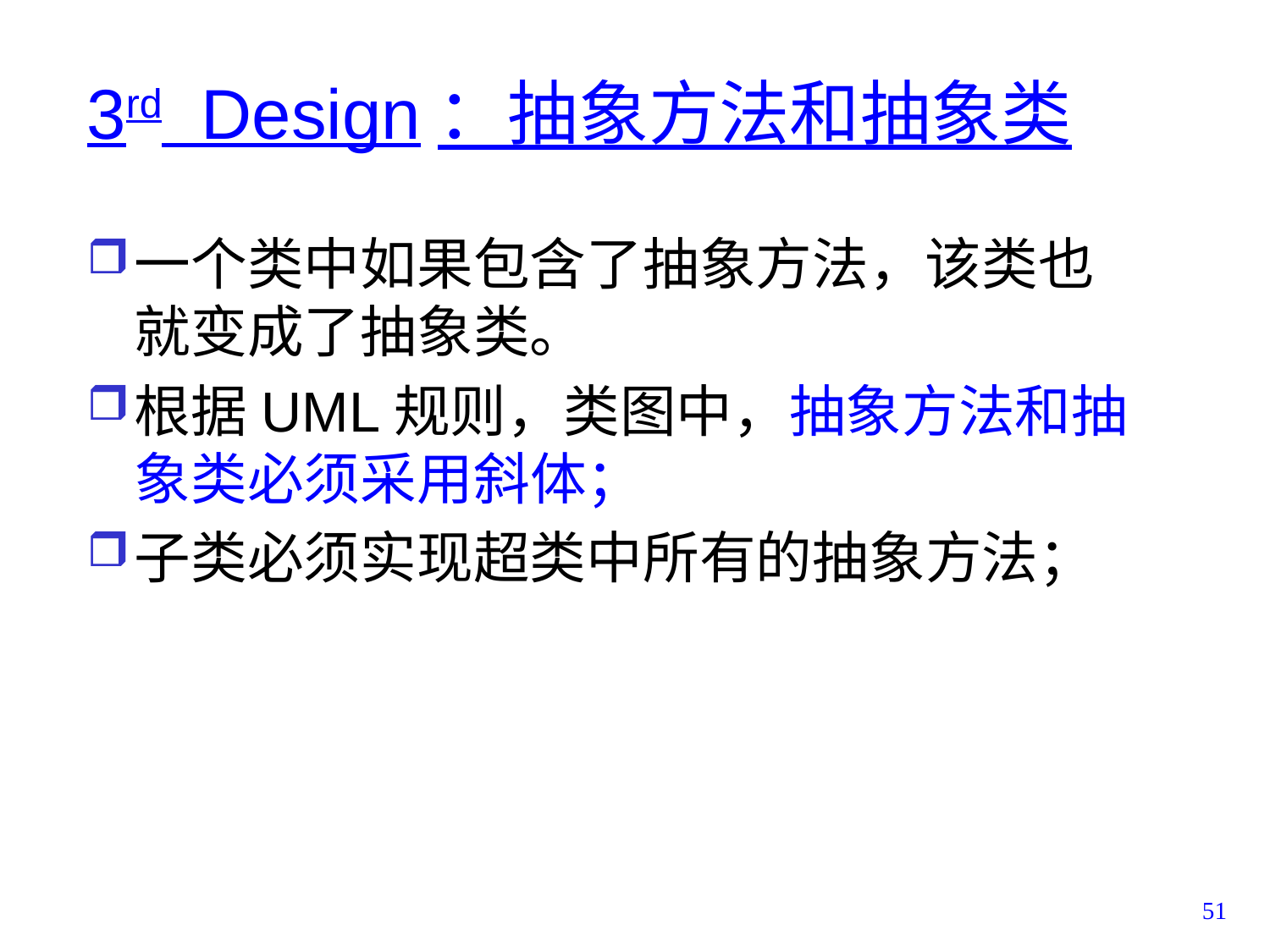

# 3rd  Design：抽象方法和抽象类
一个类中如果包含了抽象方法，该类也就变成了抽象类。
根据UML规则，类图中，抽象方法和抽象类必须采用斜体；
子类必须实现超类中所有的抽象方法；
51